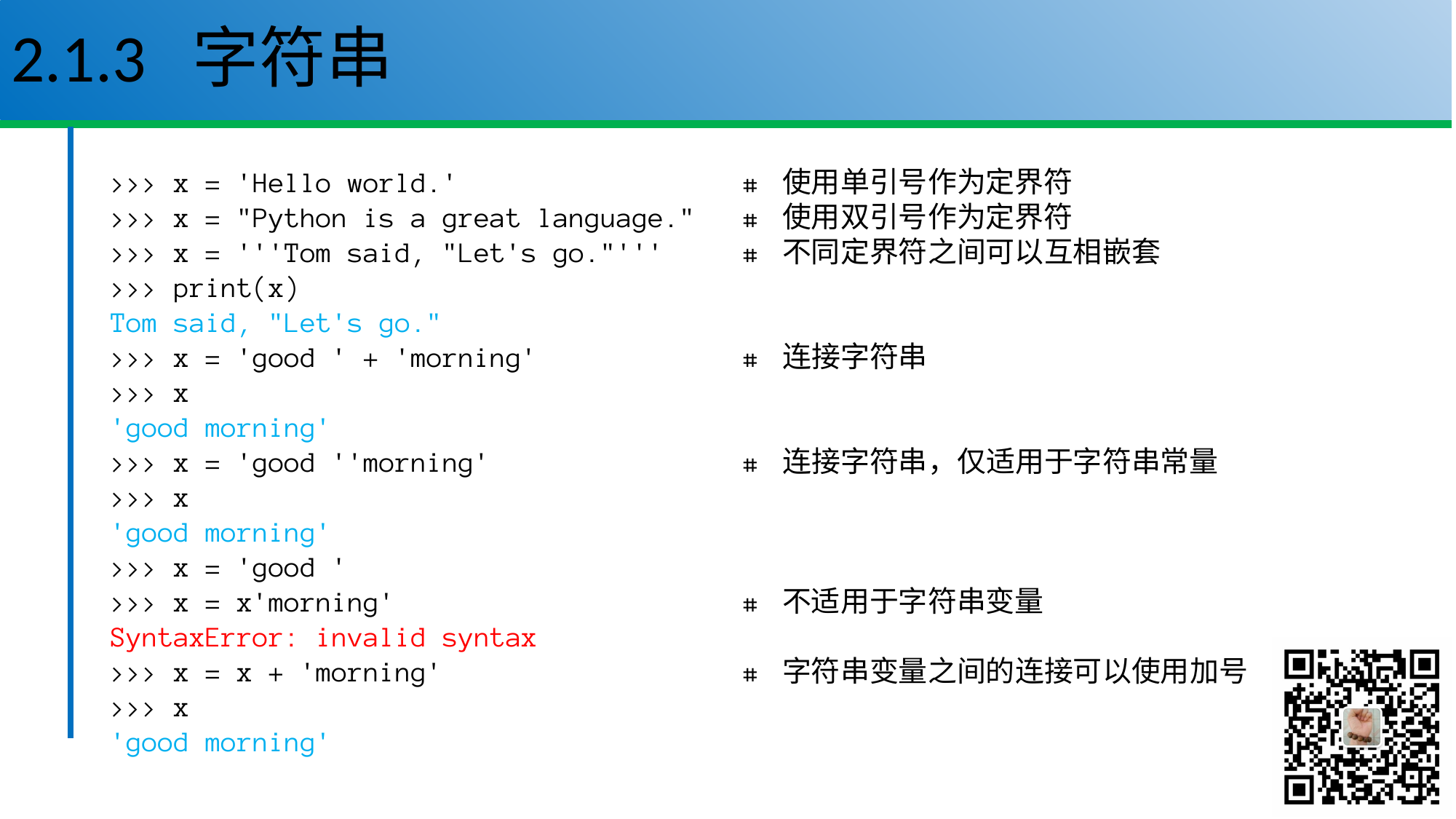

# 2.1.3  字符串
>>> x = 'Hello world.'                  # 使用单引号作为定界符
>>> x = "Python is a great language."   # 使用双引号作为定界符
>>> x = '''Tom said, "Let's go."'''     # 不同定界符之间可以互相嵌套
>>> print(x)
Tom said, "Let's go."
>>> x = 'good ' + 'morning'             # 连接字符串
>>> x
'good morning'
>>> x = 'good ''morning'                # 连接字符串，仅适用于字符串常量
>>> x
'good morning'
>>> x = 'good '
>>> x = x'morning'                      # 不适用于字符串变量
SyntaxError: invalid syntax
>>> x = x + 'morning'                   # 字符串变量之间的连接可以使用加号
>>> x
'good morning'
16